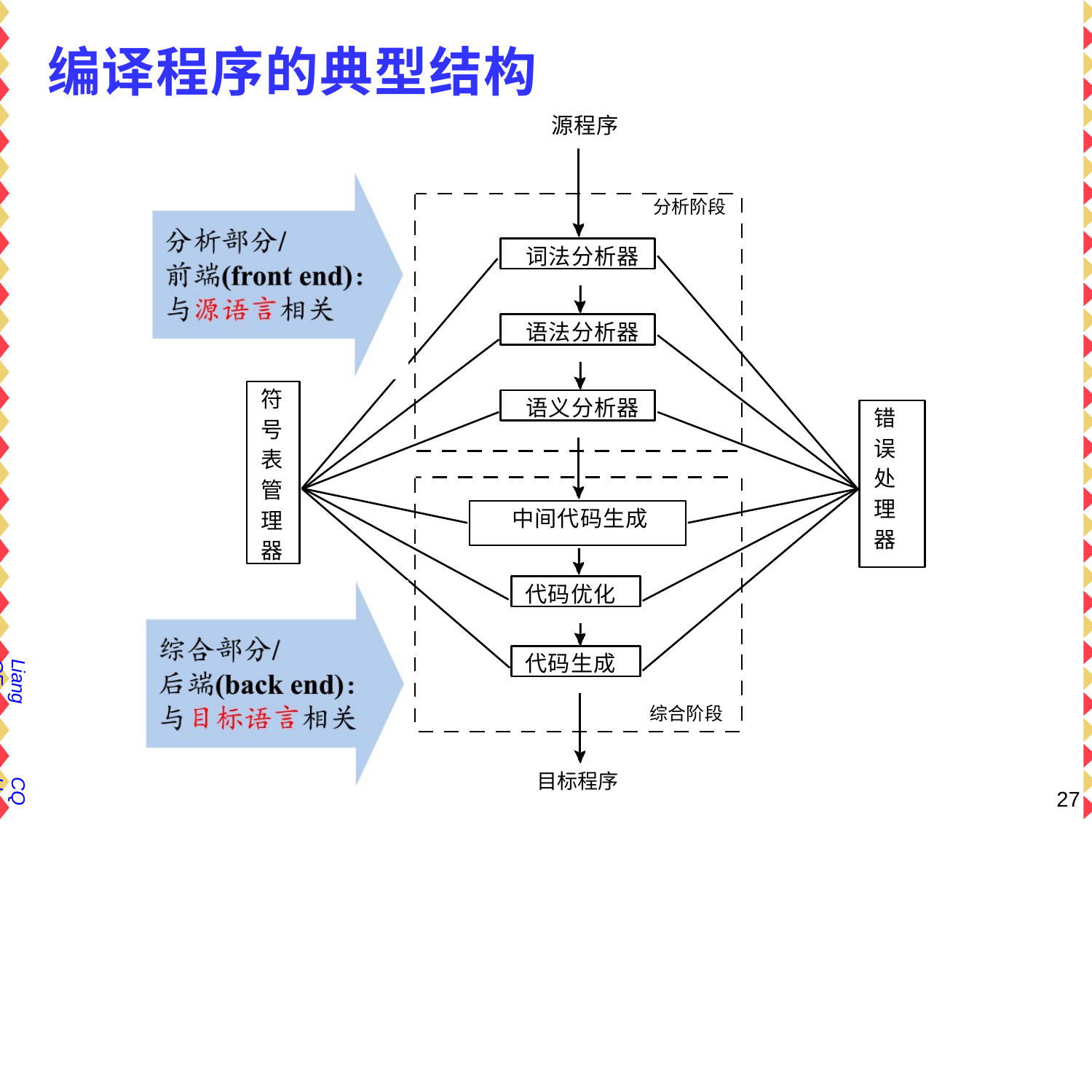

# 编译程序的典型结构
源程序

分析阶段

词法分析器

语法分析器

符 号
表 管 理 器
语义分析器
错 误 处 理 器

中间代码生成

代码优化

代码生成

Liang GE

综合阶段

目标程序

CQU
27